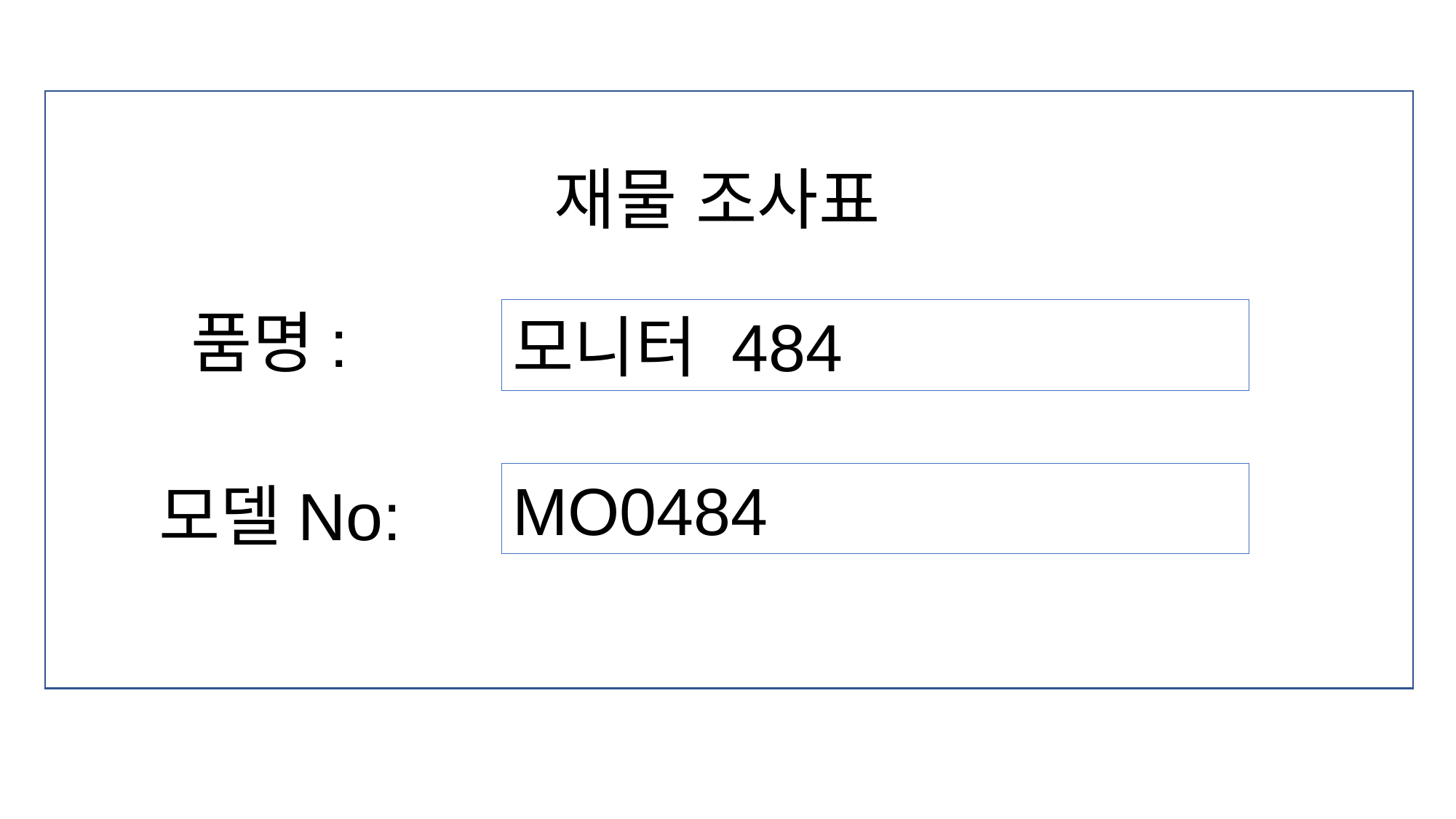

재물 조사표
품명:
모니터 484
MO0484
모델No: